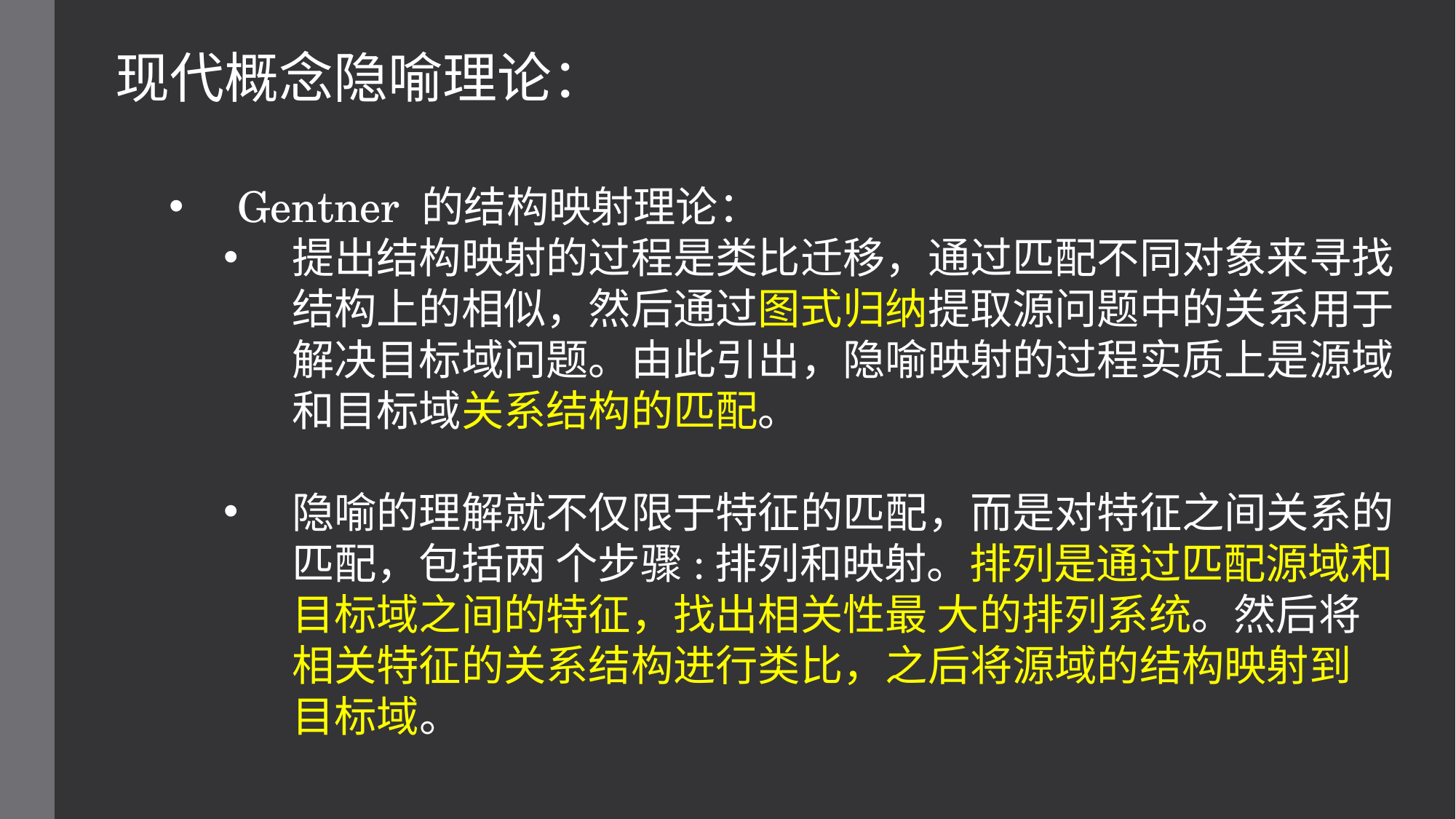

现代概念隐喻理论：
Gentner 的结构映射理论：
提出结构映射的过程是类比迁移，通过匹配不同对象来寻找结构上的相似，然后通过图式归纳提取源问题中的关系用于解决目标域问题。由此引出，隐喻映射的过程实质上是源域和目标域关系结构的匹配。

隐喻的理解就不仅限于特征的匹配，而是对特征之间关系的匹配，包括两 个步骤:排列和映射。排列是通过匹配源域和目标域之间的特征，找出相关性最 大的排列系统。然后将相关特征的关系结构进行类比，之后将源域的结构映射到 目标域。